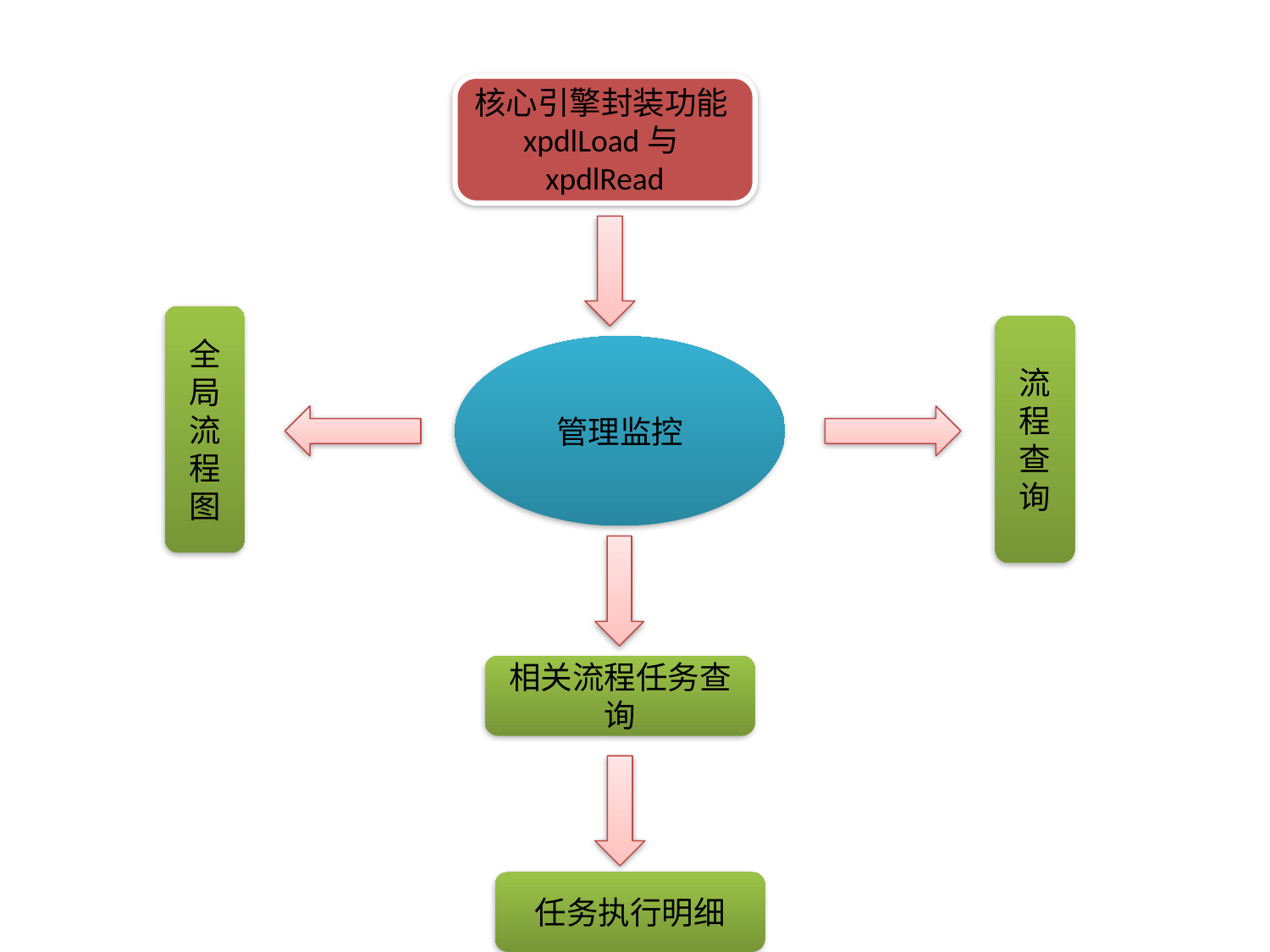

核心引擎封装功能xpdlLoad与xpdlRead

全局流程图
流程查询
管理监控

相关流程任务查询

任务执行明细